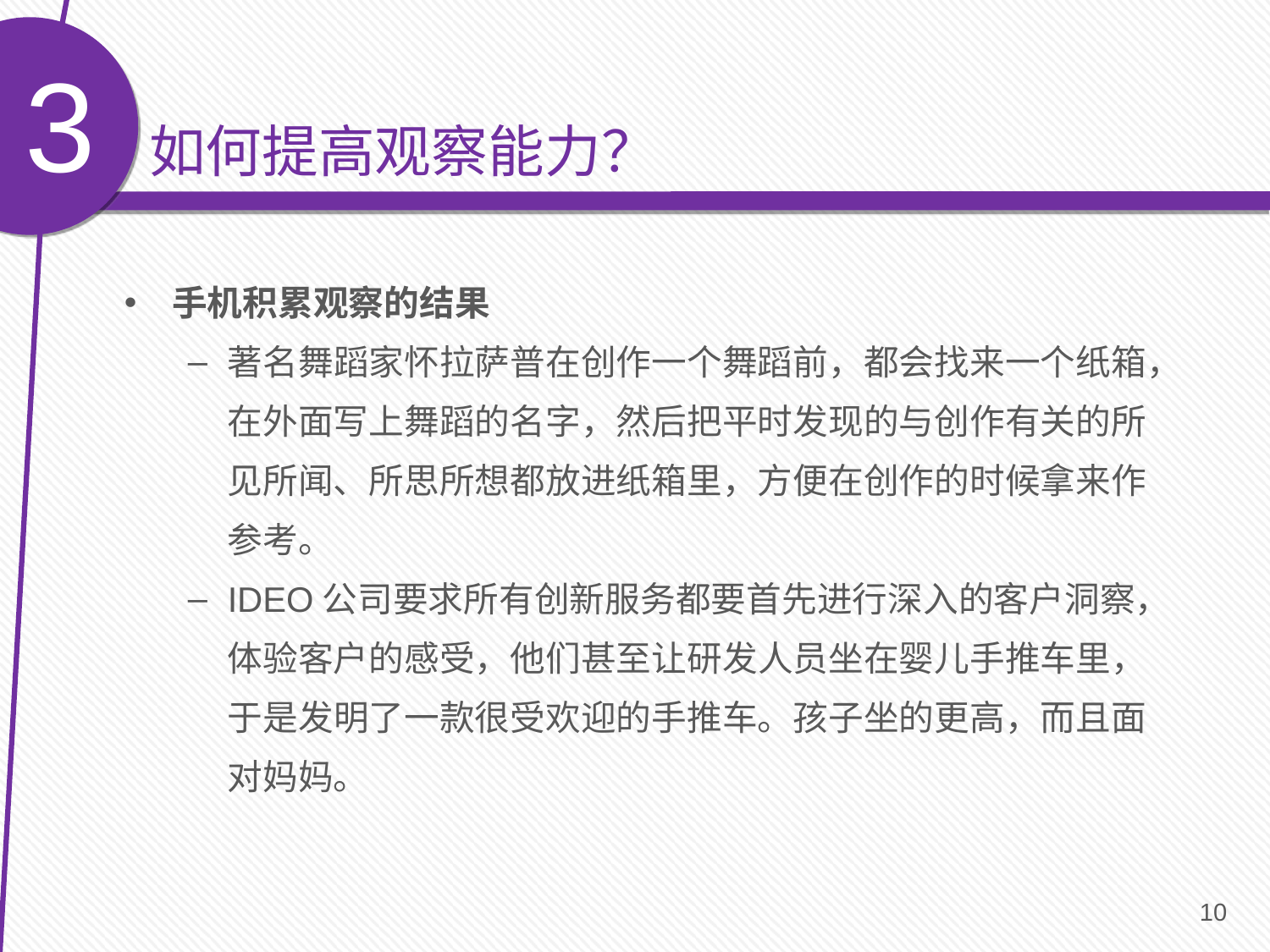

3  如何提高观察能力？

手机积累观察的结果
著名舞蹈家怀拉萨普在创作一个舞蹈前，都会找来一个纸箱，在外面写上舞蹈的名字，然后把平时发现的与创作有关的所见所闻、所思所想都放进纸箱里，方便在创作的时候拿来作参考。
IDEO公司要求所有创新服务都要首先进行深入的客户洞察，体验客户的感受，他们甚至让研发人员坐在婴儿手推车里，于是发明了一款很受欢迎的手推车。孩子坐的更高，而且面对妈妈。
10